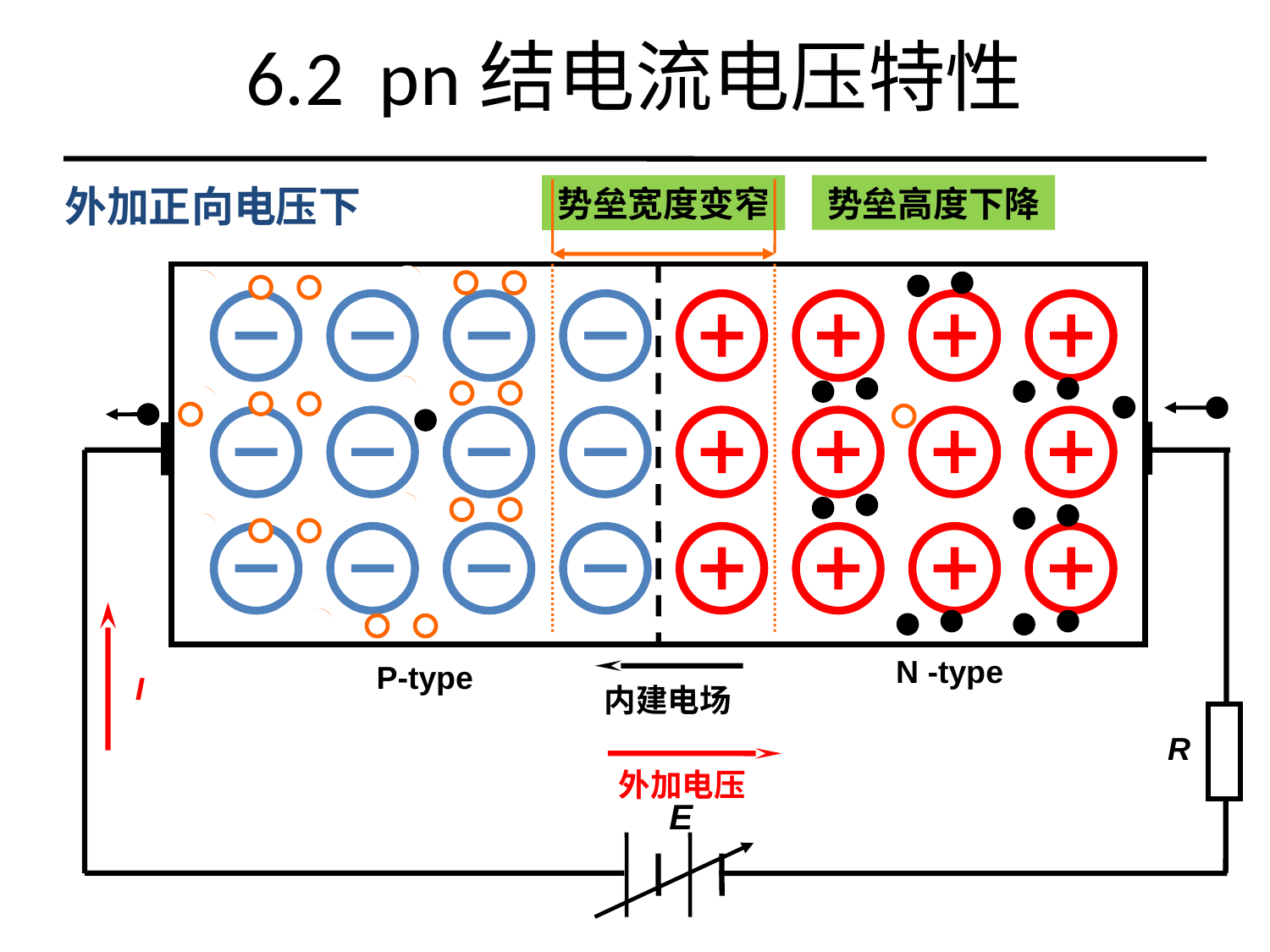

6.2  pn结电流电压特性
外加正向电压下
势垒高度下降
势垒宽度变窄

I
N -type
P-type

内建电场

R

外加电压
(1) 外加正向电压
E